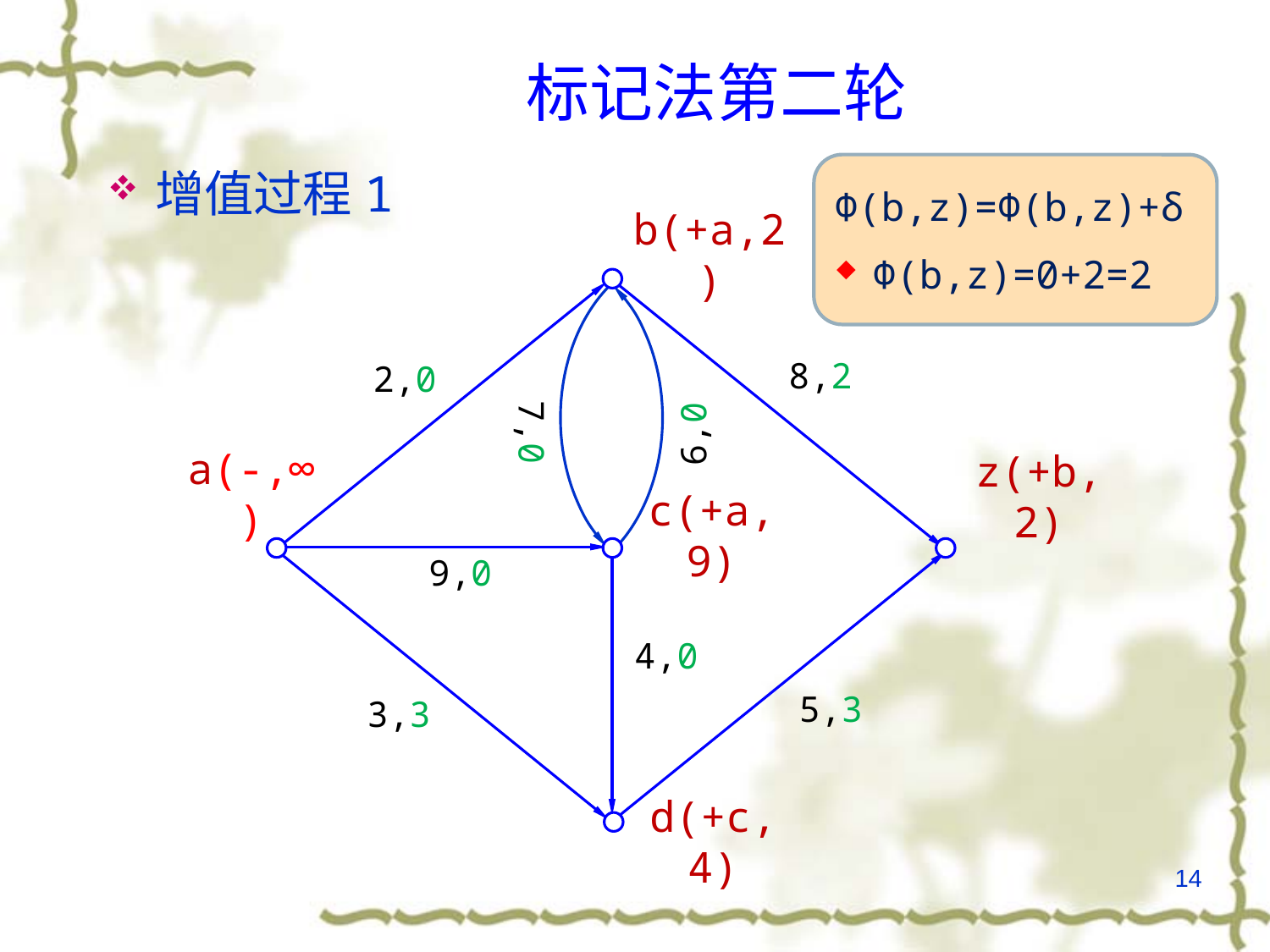

# 标记法第二轮
Φ(b,z)=Φ(b,z)+δ
Φ(b,z)=0+2=2
增值过程1
b(+a,2)

8,2
2,0
7,0
6,0
a(-,∞)
z(+b,2)
c(+a,9)
9,0

4,0
5,3
3,3
d(+c,4)

14